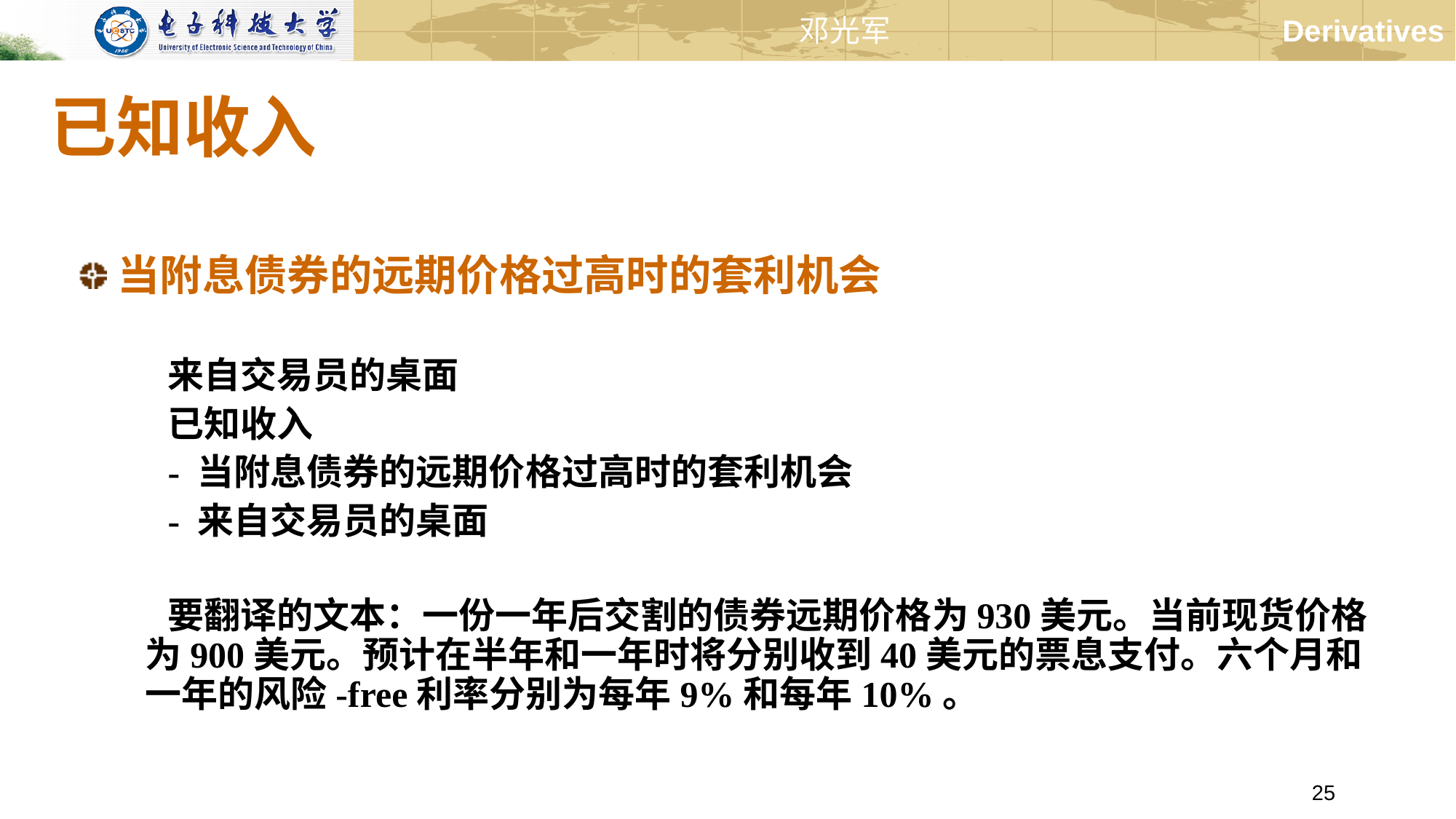

# 已知收入
当附息债券的远期价格过高时的套利机会

来自交易员的桌面
已知收入
- 当附息债券的远期价格过高时的套利机会
- 来自交易员的桌面

要翻译的文本：一份一年后交割的债券远期价格为930美元。当前现货价格为900美元。预计在半年和一年时将分别收到40美元的票息支付。六个月和一年的风险-free利率分别为每年9%和每年10%。